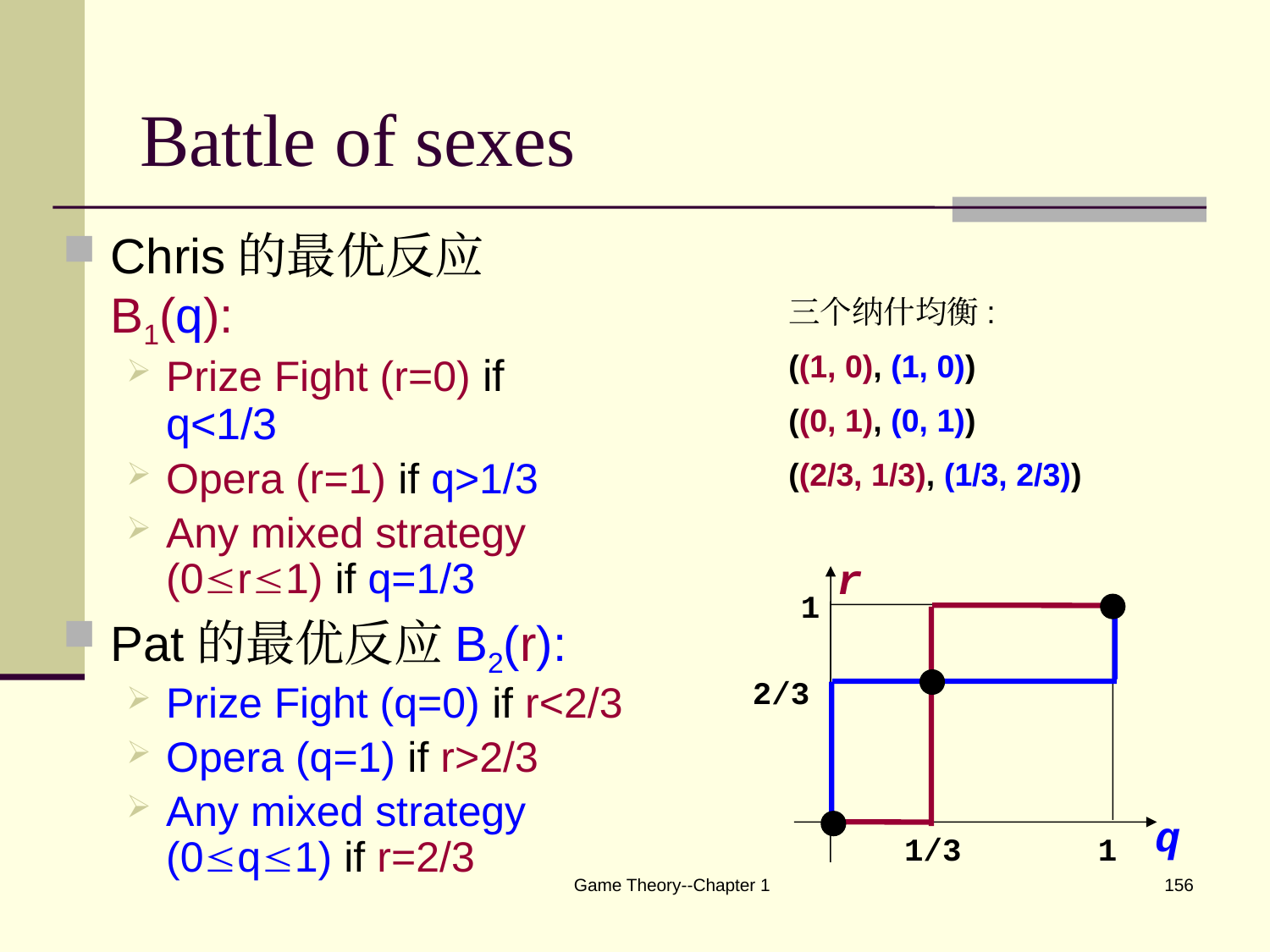

# Battle of sexes
Chris的最优反应 B1(q):
Prize Fight (r=0) if q<1/3
Opera (r=1) if q>1/3
Any mixed strategy (0≤r≤1) if q=1/3
Pat的最优反应B2(r):
Prize Fight (q=0) if r<2/3
Opera (q=1) if r>2/3
Any mixed strategy (0≤q≤1) if r=2/3
三个纳什均衡:
((1, 0), (1, 0))
((0, 1), (0, 1))
((2/3, 1/3), (1/3, 2/3))
r

1

q

1

2/3

1/3
Game Theory--Chapter 1
156